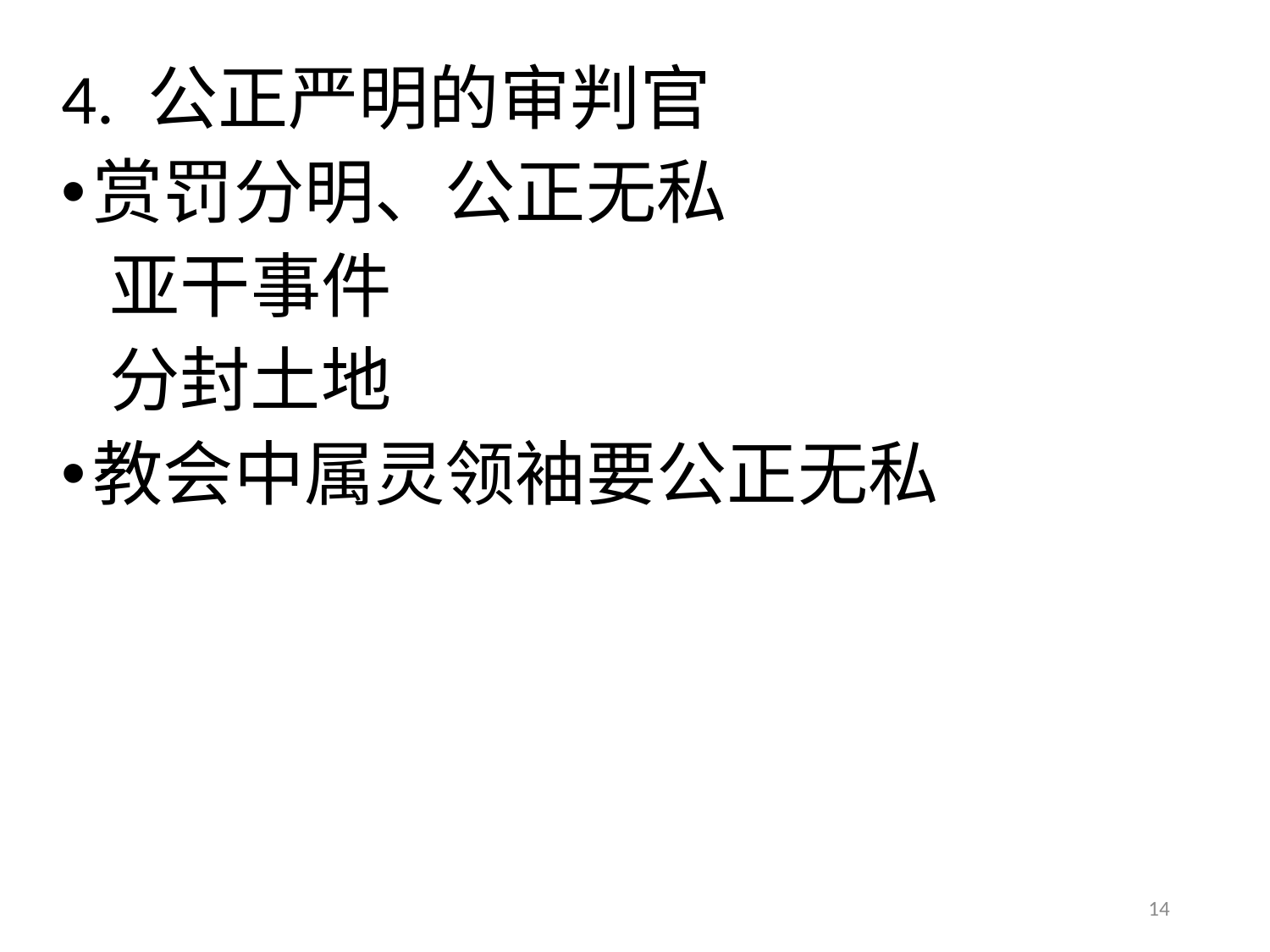

# 4. 公正严明的审判官
赏罚分明、公正无私
  亚干事件
  分封土地
教会中属灵领袖要公正无私

14